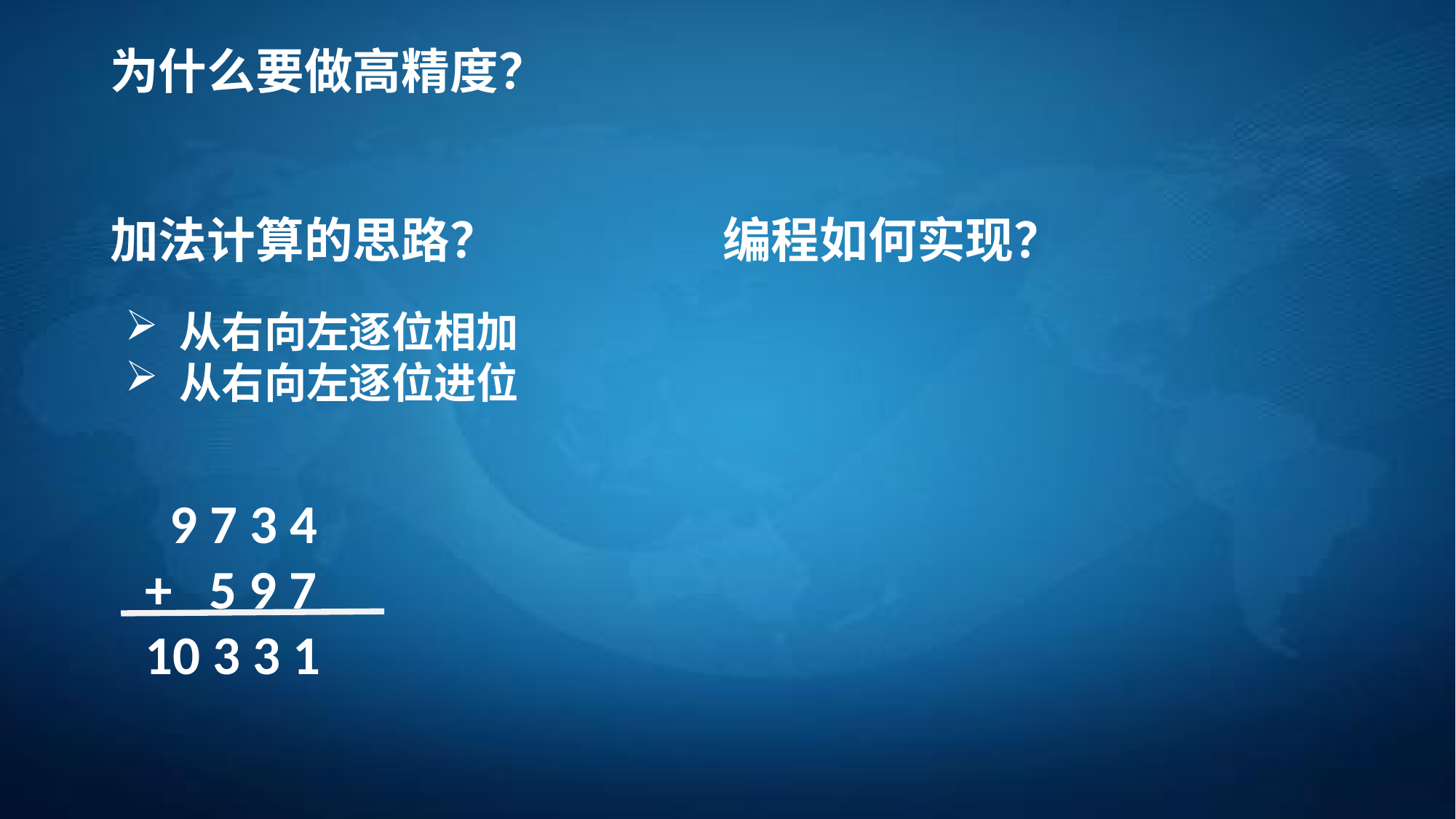

为什么要做高精度？
加法计算的思路？
编程如何实现？
从右向左逐位相加
从右向左逐位进位
  9 7 3 4
+   5 9 7
10 3 3 1